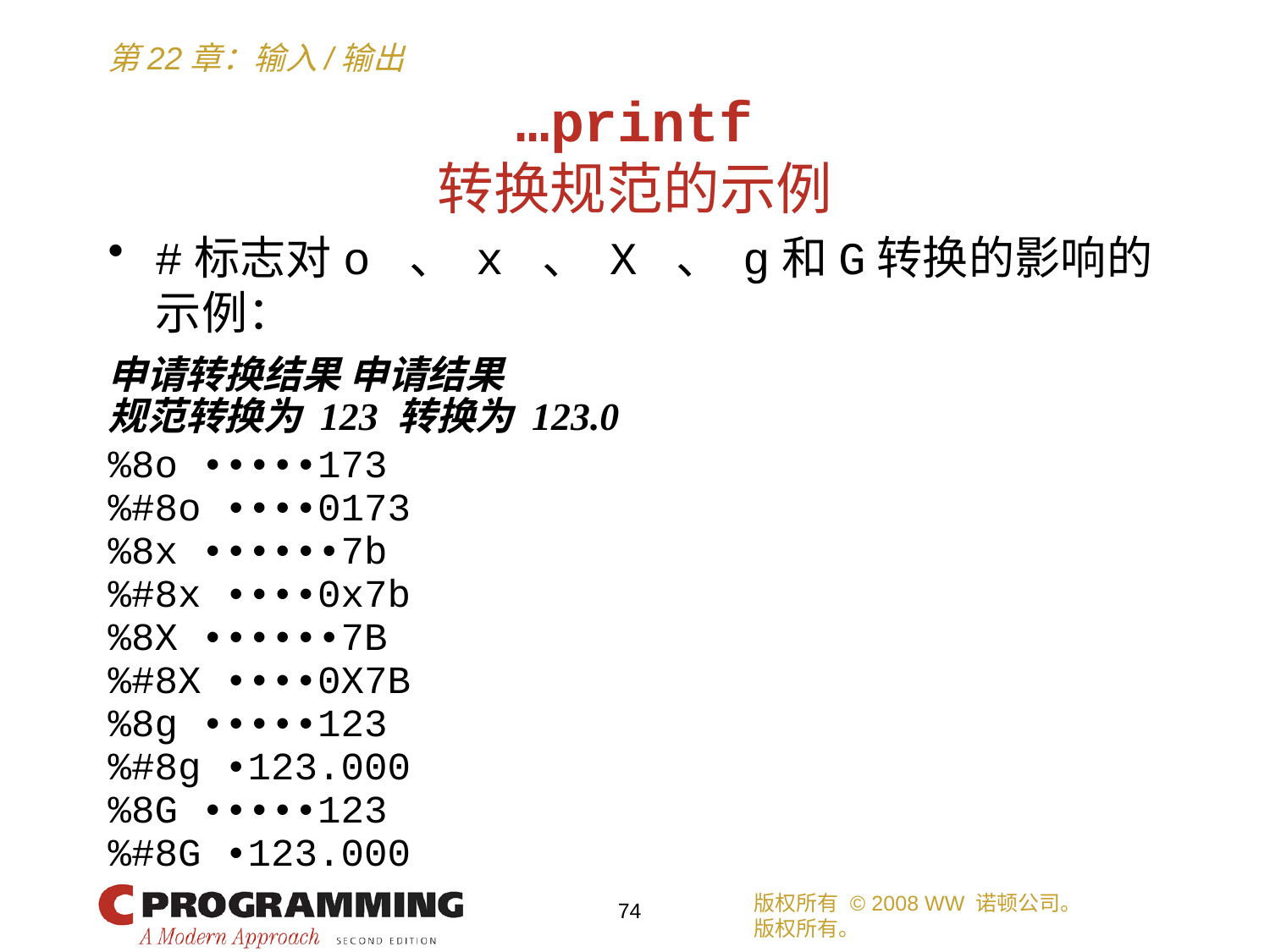

# …printf 转换规范的示例
#标志对o 、 x 、 X 、 g和G转换的影响的示例：
申请转换结果 申请结果
规范转换为 123 转换为 123.0
%8o •••••173
%#8o ••••0173
%8x ••••••7b
%#8x ••••0x7b
%8X ••••••7B
%#8X ••••0X7B
%8g •••••123
%#8g •123.000
%8G •••••123
%#8G •123.000

版权所有 © 2008 WW 诺顿公司。
版权所有。
74